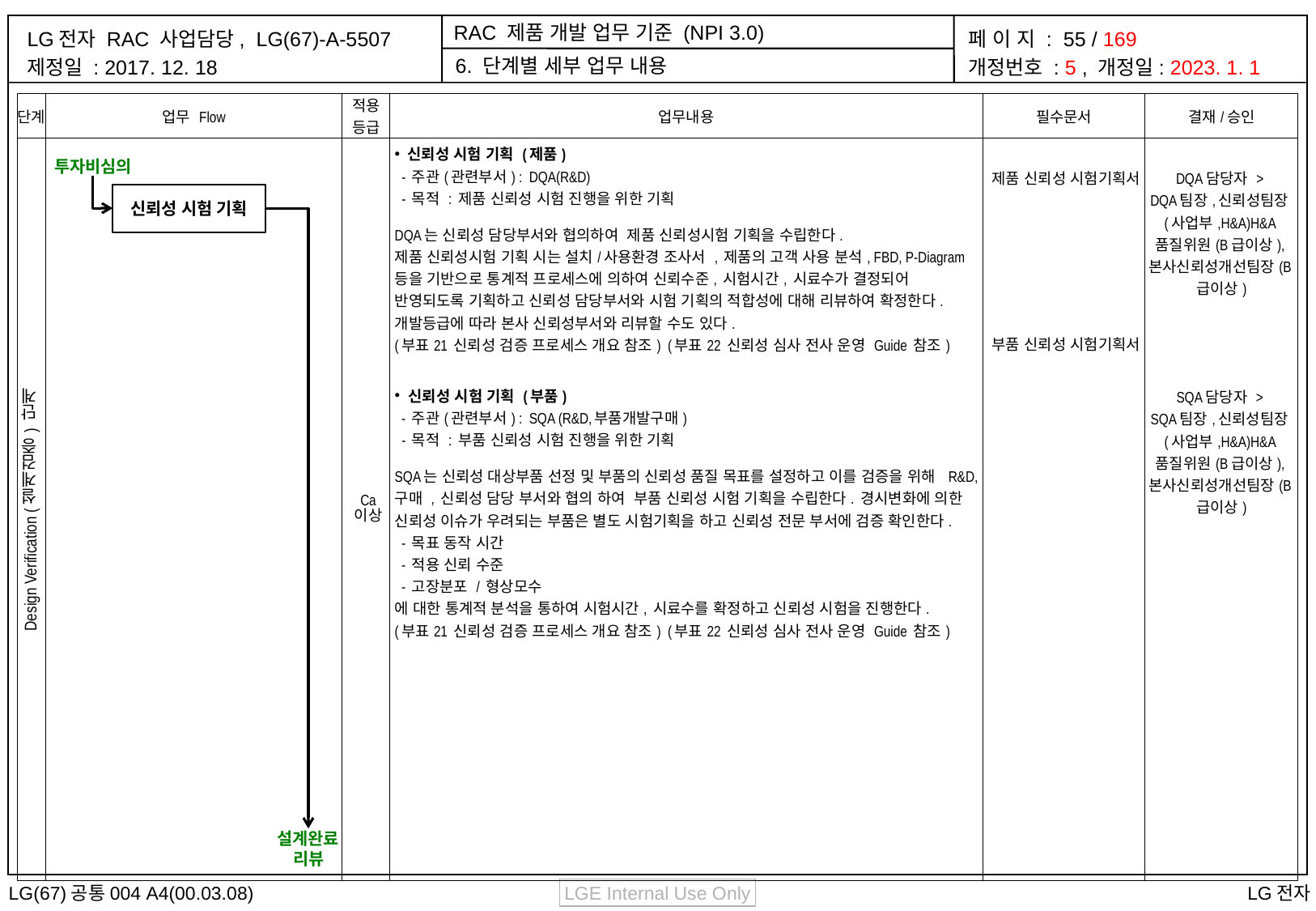

6. 단계별 세부 업무 내용
| 단계 | 업무 Flow | 적용 등급 | 업무내용 | 필수문서 | 결재/승인 |
| --- | --- | --- | --- | --- | --- |
| Design Verification (설계검증) 단계 |  | Ca 이상 | 신뢰성 시험 기획 (제품) - 주관(관련부서) : DQA(R&D) - 목적 : 제품 신뢰성 시험 진행을 위한 기획 DQA는 신뢰성 담당부서와 협의하여 제품 신뢰성시험 기획을 수립한다. 제품 신뢰성시험 기획 시는 설치/사용환경 조사서 , 제품의 고객 사용 분석, FBD, P-Diagram 등을 기반으로 통계적 프로세스에 의하여 신뢰수준, 시험시간, 시료수가 결정되어 반영되도록 기획하고 신뢰성 담당부서와 시험 기획의 적합성에 대해 리뷰하여 확정한다. 개발등급에 따라 본사 신뢰성부서와 리뷰할 수도 있다. (부표21 신뢰성 검증 프로세스 개요 참조) (부표22 신뢰성 심사 전사 운영 Guide 참조) 신뢰성 시험 기획 (부품) - 주관(관련부서) : SQA (R&D,부품개발구매) - 목적 : 부품 신뢰성 시험 진행을 위한 기획 SQA는 신뢰성 대상부품 선정 및 부품의 신뢰성 품질 목표를 설정하고 이를 검증을 위해 R&D, 구매 , 신뢰성 담당 부서와 협의 하여 부품 신뢰성 시험 기획을 수립한다. 경시변화에 의한 신뢰성 이슈가 우려되는 부품은 별도 시험기획을 하고 신뢰성 전문 부서에 검증 확인한다. - 목표 동작 시간 - 적용 신뢰 수준 - 고장분포 / 형상모수 에 대한 통계적 분석을 통하여 시험시간, 시료수를 확정하고 신뢰성 시험을 진행한다. (부표21 신뢰성 검증 프로세스 개요 참조) (부표22 신뢰성 심사 전사 운영 Guide 참조) | 제품 신뢰성 시험기획서 부품 신뢰성 시험기획서 | DQA담당자 > DQA팀장,신뢰성팀장(사업부,H&A)H&A품질위원(B급이상),본사신뢰성개선팀장(B급이상) SQA담당자 > SQA팀장,신뢰성팀장(사업부,H&A)H&A품질위원(B급이상),본사신뢰성개선팀장(B급이상) |
투자비심의
신뢰성 시험 기획
설계완료
리뷰